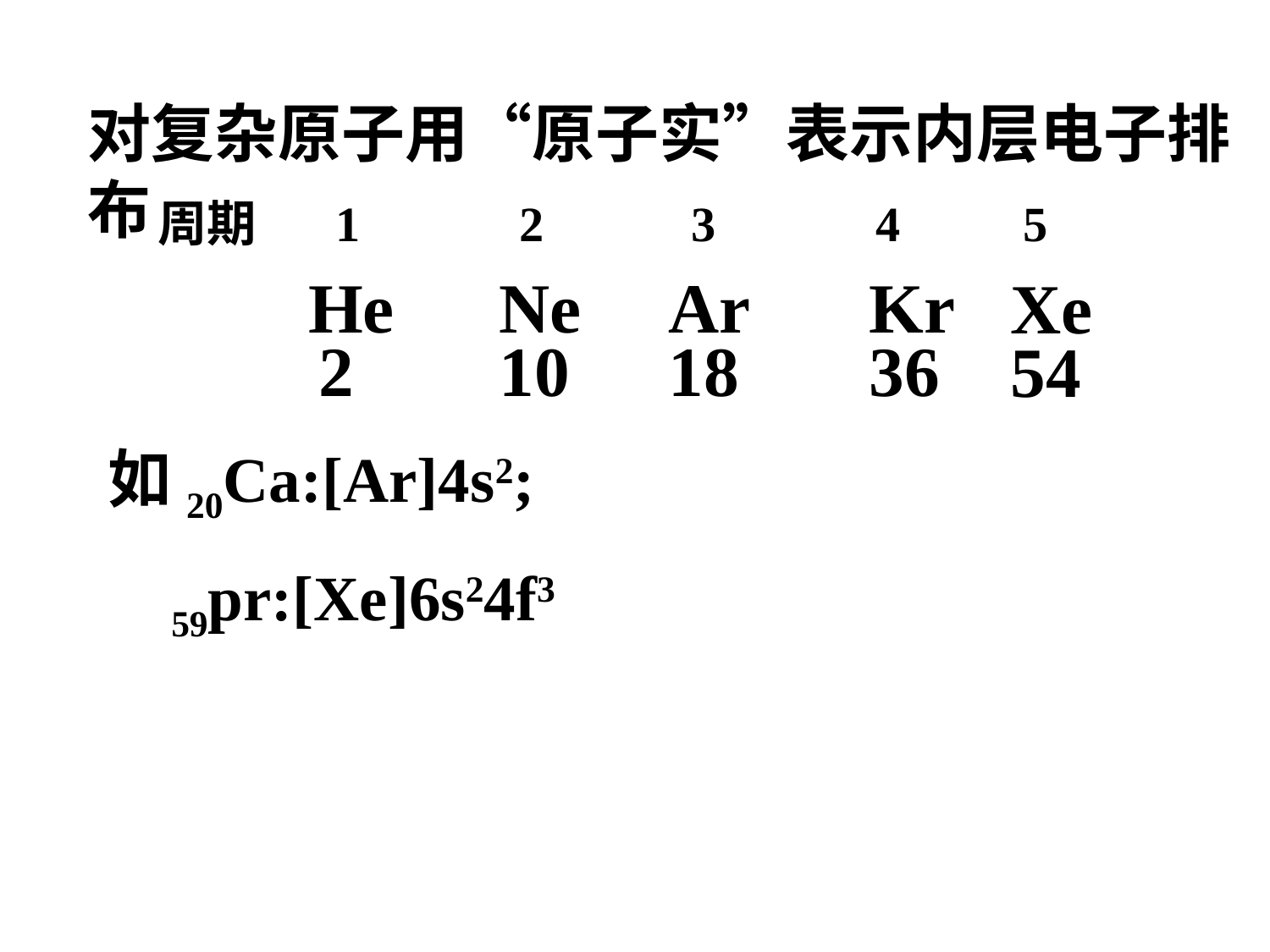

对复杂原子用“原子实”表示内层电子排布
周期      1             2            3             4          5
He
Ne
Ar
Kr
Xe
2
10
18
36
54
如20Ca:[Ar]4s2;
    59pr:[Xe]6s24f3